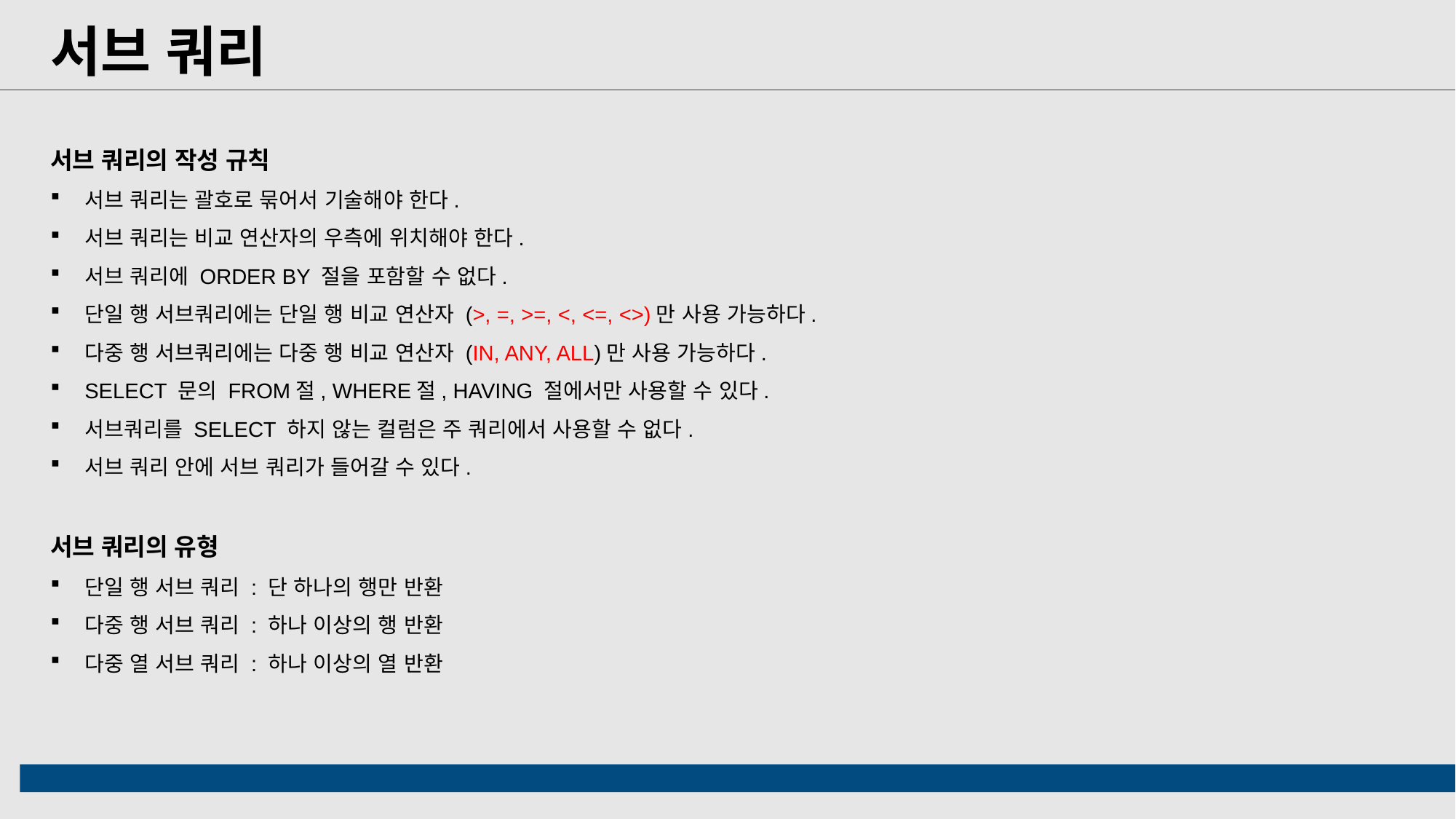

서브 쿼리
서브 쿼리의 작성 규칙
서브 쿼리는 괄호로 묶어서 기술해야 한다.
서브 쿼리는 비교 연산자의 우측에 위치해야 한다.
서브 쿼리에 ORDER BY 절을 포함할 수 없다.
단일 행 서브쿼리에는 단일 행 비교 연산자 (>, =, >=, <, <=, <>)만 사용 가능하다.
다중 행 서브쿼리에는 다중 행 비교 연산자 (IN, ANY, ALL)만 사용 가능하다.
SELECT 문의 FROM절, WHERE절, HAVING 절에서만 사용할 수 있다.
서브쿼리를 SELECT 하지 않는 컬럼은 주 쿼리에서 사용할 수 없다.
서브 쿼리 안에 서브 쿼리가 들어갈 수 있다.

서브 쿼리의 유형
단일 행 서브 쿼리 : 단 하나의 행만 반환
다중 행 서브 쿼리 : 하나 이상의 행 반환
다중 열 서브 쿼리 : 하나 이상의 열 반환